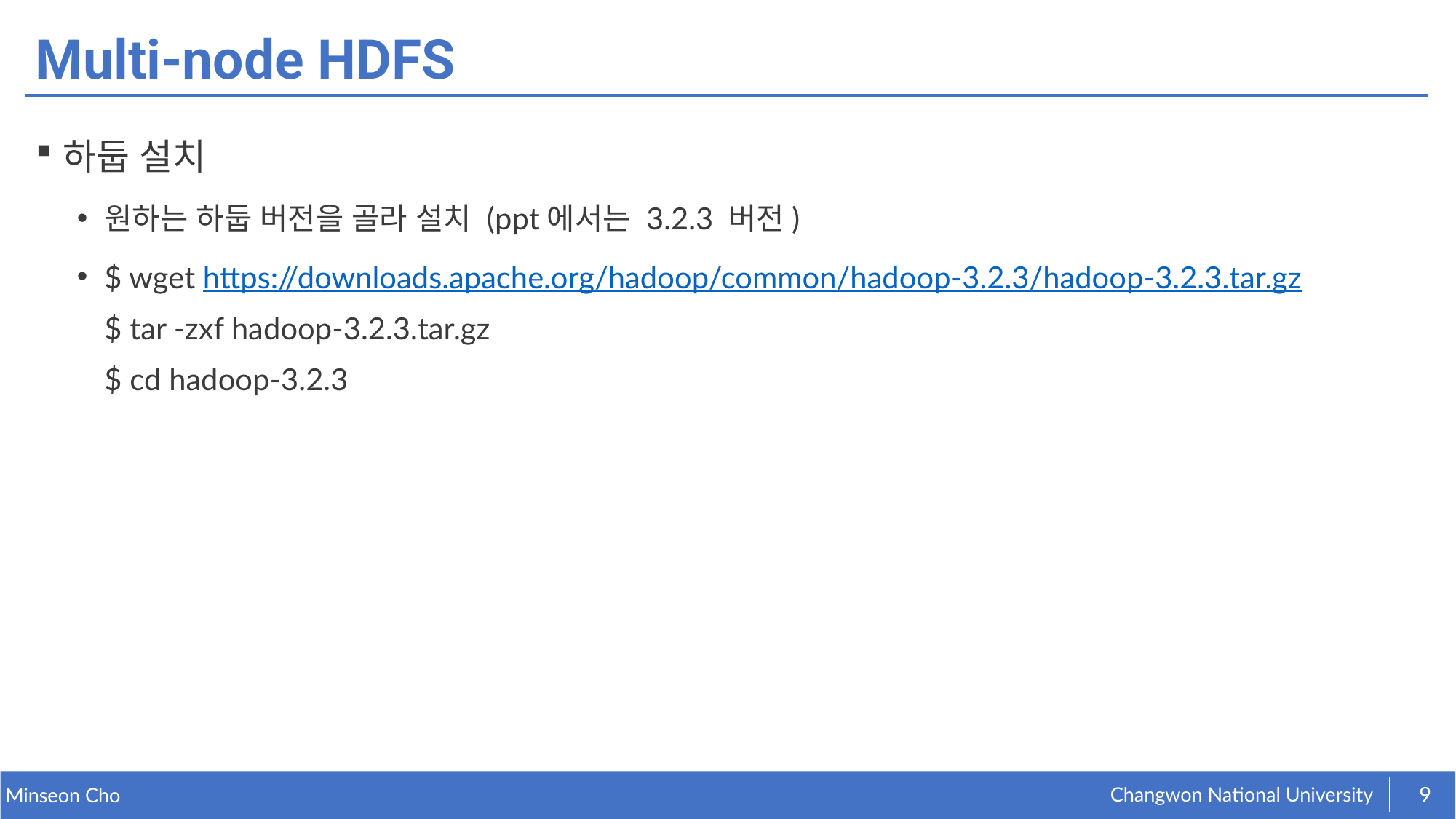

# Multi-node HDFS
하둡 설치
원하는 하둡 버전을 골라 설치 (ppt에서는 3.2.3 버전)
$ wget https://downloads.apache.org/hadoop/common/hadoop-3.2.3/hadoop-3.2.3.tar.gz
$ tar -zxf hadoop-3.2.3.tar.gz
$ cd hadoop-3.2.3
9